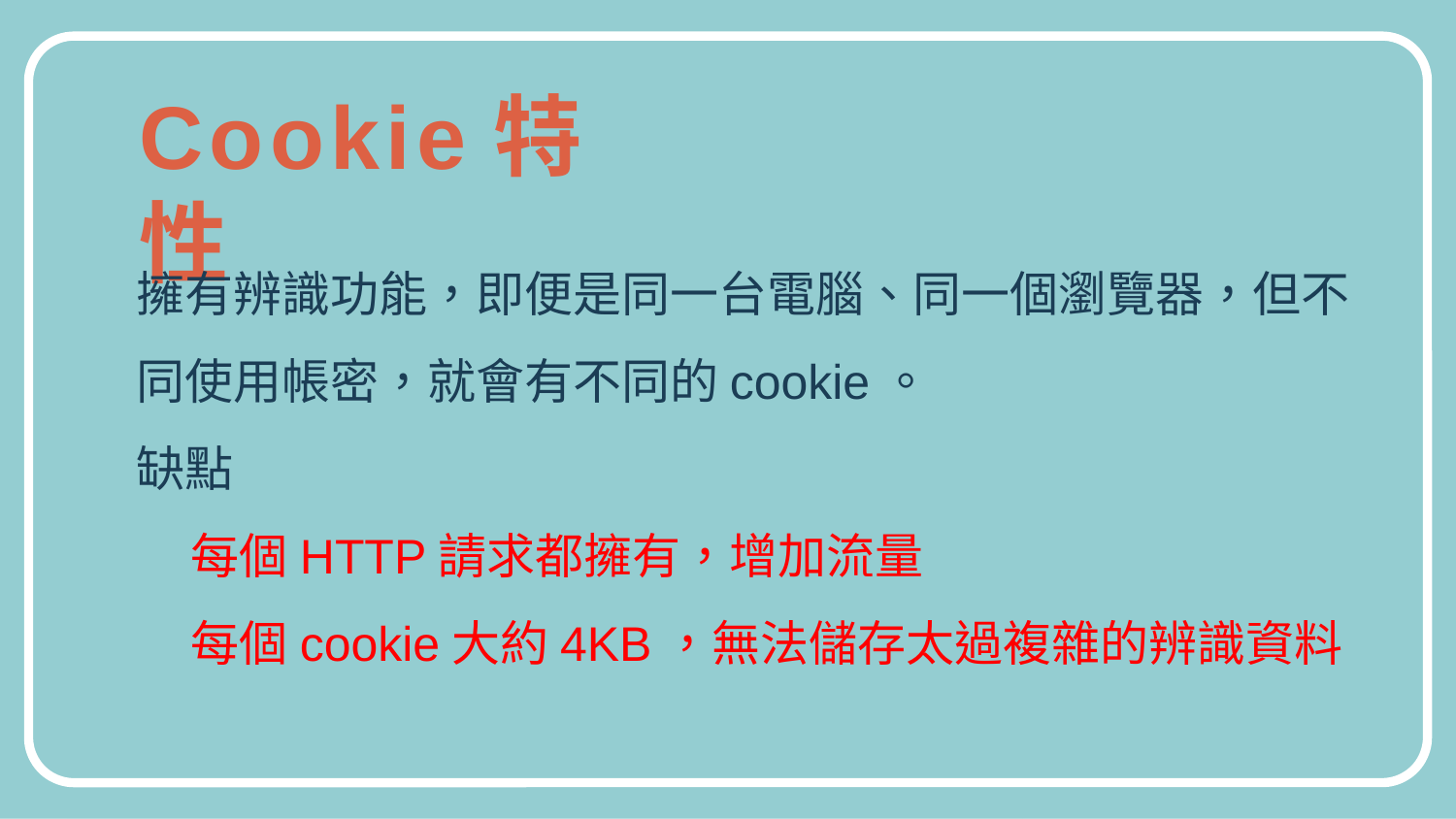

Cookie特性
擁有辨識功能，即便是同一台電腦、同一個瀏覽器，但不同使用帳密，就會有不同的cookie。
缺點
    每個HTTP請求都擁有，增加流量
    每個cookie大約4KB，無法儲存太過複雜的辨識資料